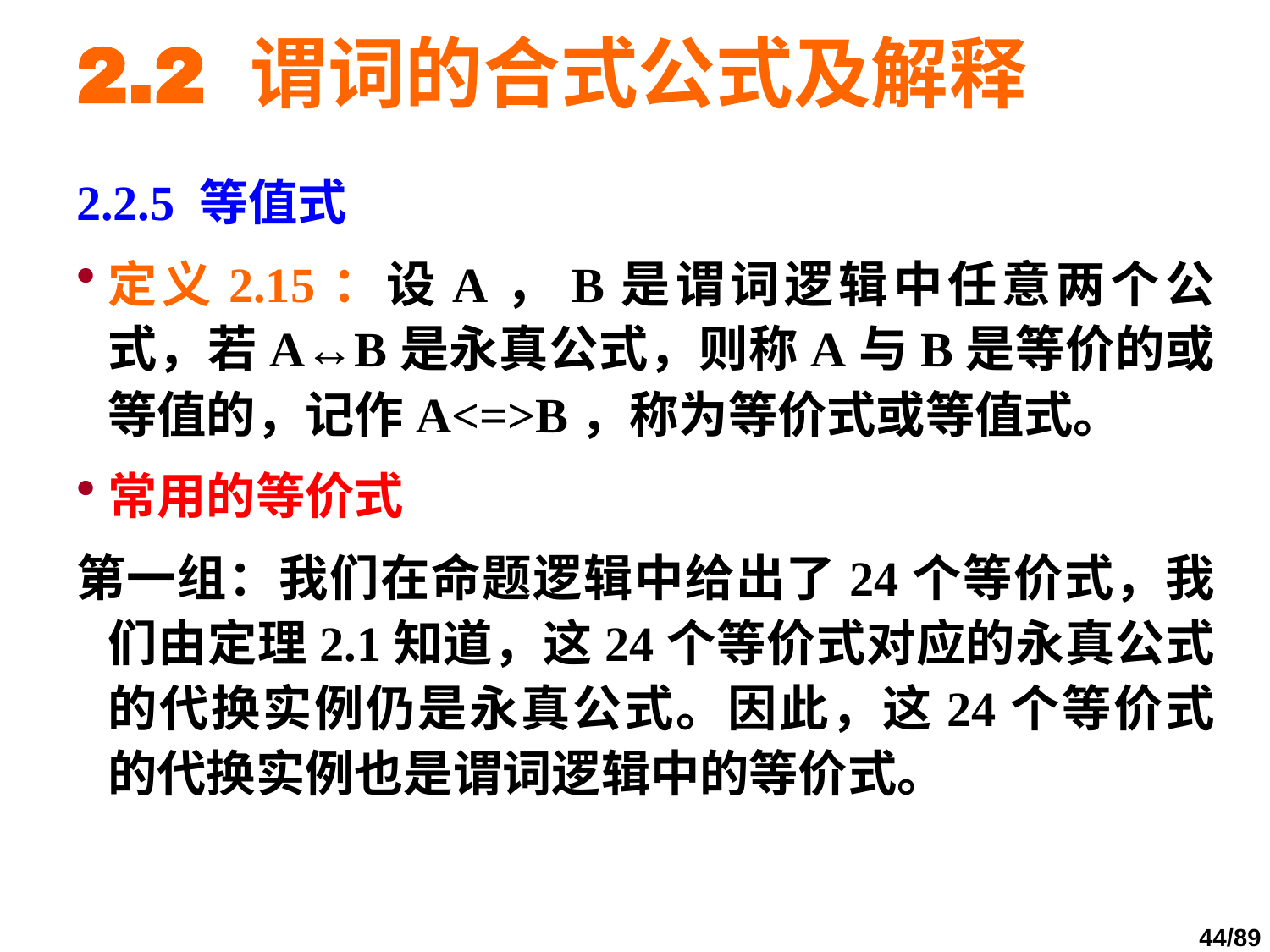

# 2.2 谓词的合式公式及解释
2.2.5 等值式
定义2.15：设A，B是谓词逻辑中任意两个公式，若A↔B是永真公式，则称A与B是等价的或等值的，记作A<=>B，称为等价式或等值式。
常用的等价式
第一组：我们在命题逻辑中给出了24个等价式，我们由定理2.1知道，这24个等价式对应的永真公式的代换实例仍是永真公式。因此，这24个等价式的代换实例也是谓词逻辑中的等价式。